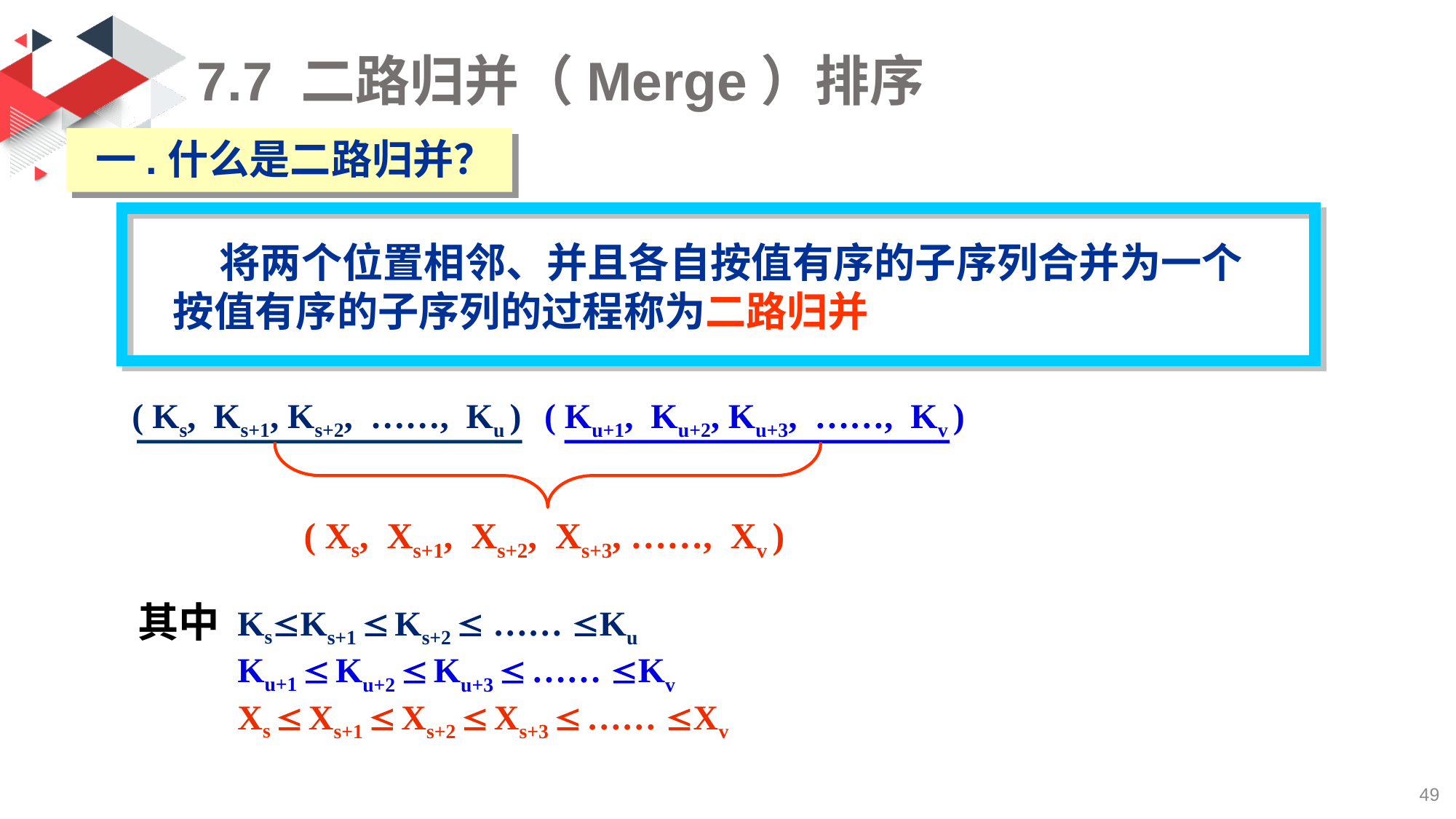

# 7.7 二路归并（Merge）排序

一.什么是二路归并？

    将两个位置相邻、并且各自按值有序的子序列合并为一个按值有序的子序列的过程称为二路归并
( Ks,  Ks+1, Ks+2,  ……,  Ku )
( Ku+1,  Ku+2, Ku+3,  ……,  Kv )

( Xs,  Xs+1,  Xs+2,  Xs+3, ……,  Xv )
其中
 Ks≤Ks+1 ≤ Ks+2 ≤ …… ≤Ku
 Ku+1 ≤ Ku+2 ≤ Ku+3 ≤ …… ≤Kv
 Xs ≤ Xs+1 ≤ Xs+2 ≤ Xs+3 ≤ …… ≤Xv
49